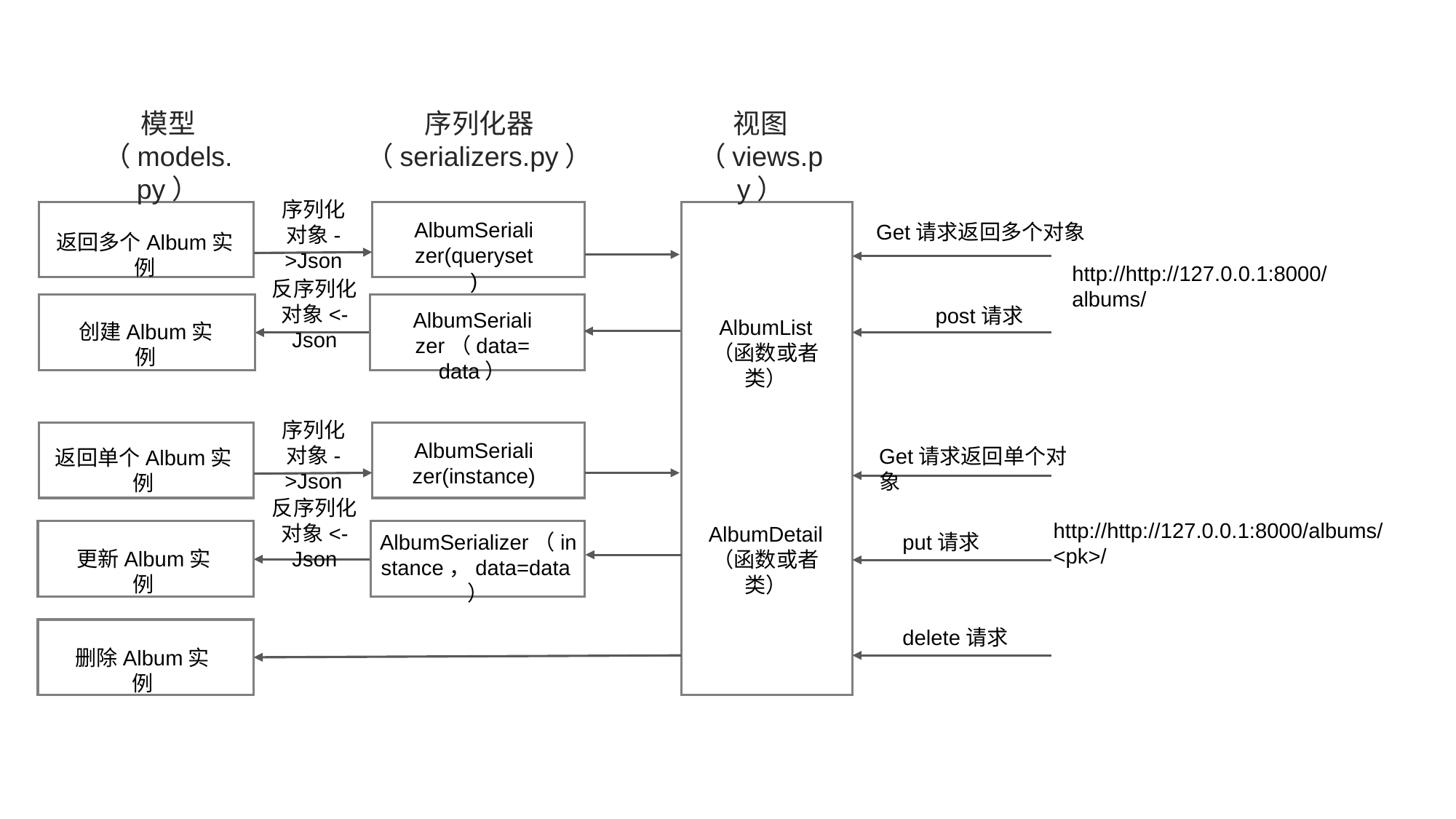

模型
（models.py）
序列化器
（serializers.py）
视图
（views.py）
序列化
对象->Json

AlbumSerializer(queryset)
Get请求返回多个对象
返回多个Album实例
http://http://127.0.0.1:8000/albums/
反序列化
对象<-Json

post请求
AlbumSerializer（data=data）
AlbumList
（函数或者类）
创建Album实例
序列化
对象->Json

AlbumSerializer(instance)
Get请求返回单个对象
返回单个Album实例
反序列化
对象<-Json
http://http://127.0.0.1:8000/albums/<pk>/
AlbumDetail
（函数或者类）

put请求
AlbumSerializer（instance，data=data）
更新Album实例
delete请求

删除Album实例